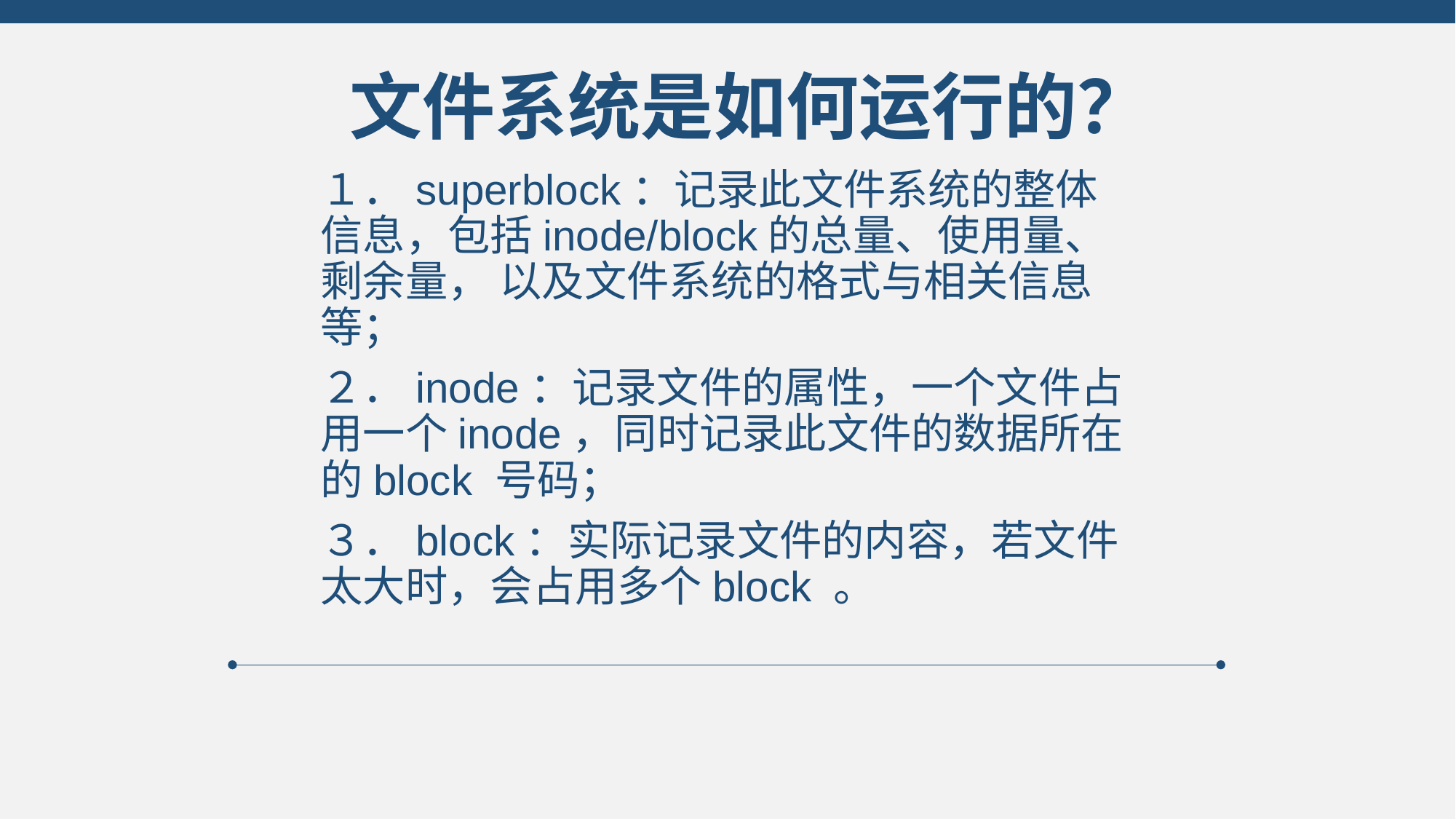

文件系统是如何运行的？
１．superblock：记录此文件系统的整体信息，包括inode/block的总量、使用量、剩余量， 以及文件系统的格式与相关信息等；
２．inode：记录文件的属性，一个文件占用一个inode，同时记录此文件的数据所在的block 号码；
３．block：实际记录文件的内容，若文件太大时，会占用多个block 。